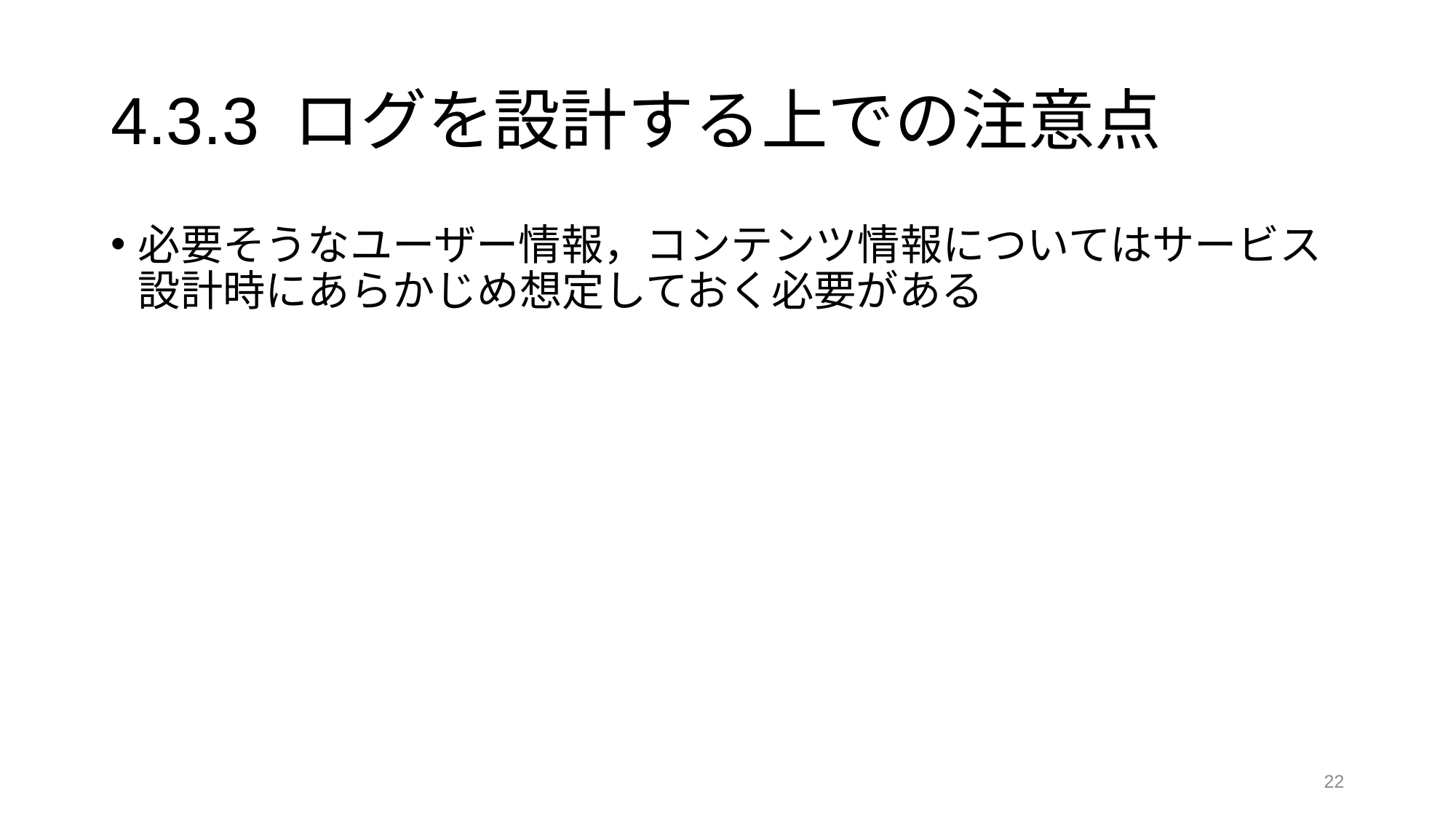

# 4.3.3 ログを設計する上での注意点
必要そうなユーザー情報，コンテンツ情報についてはサービス設計時にあらかじめ想定しておく必要がある
22